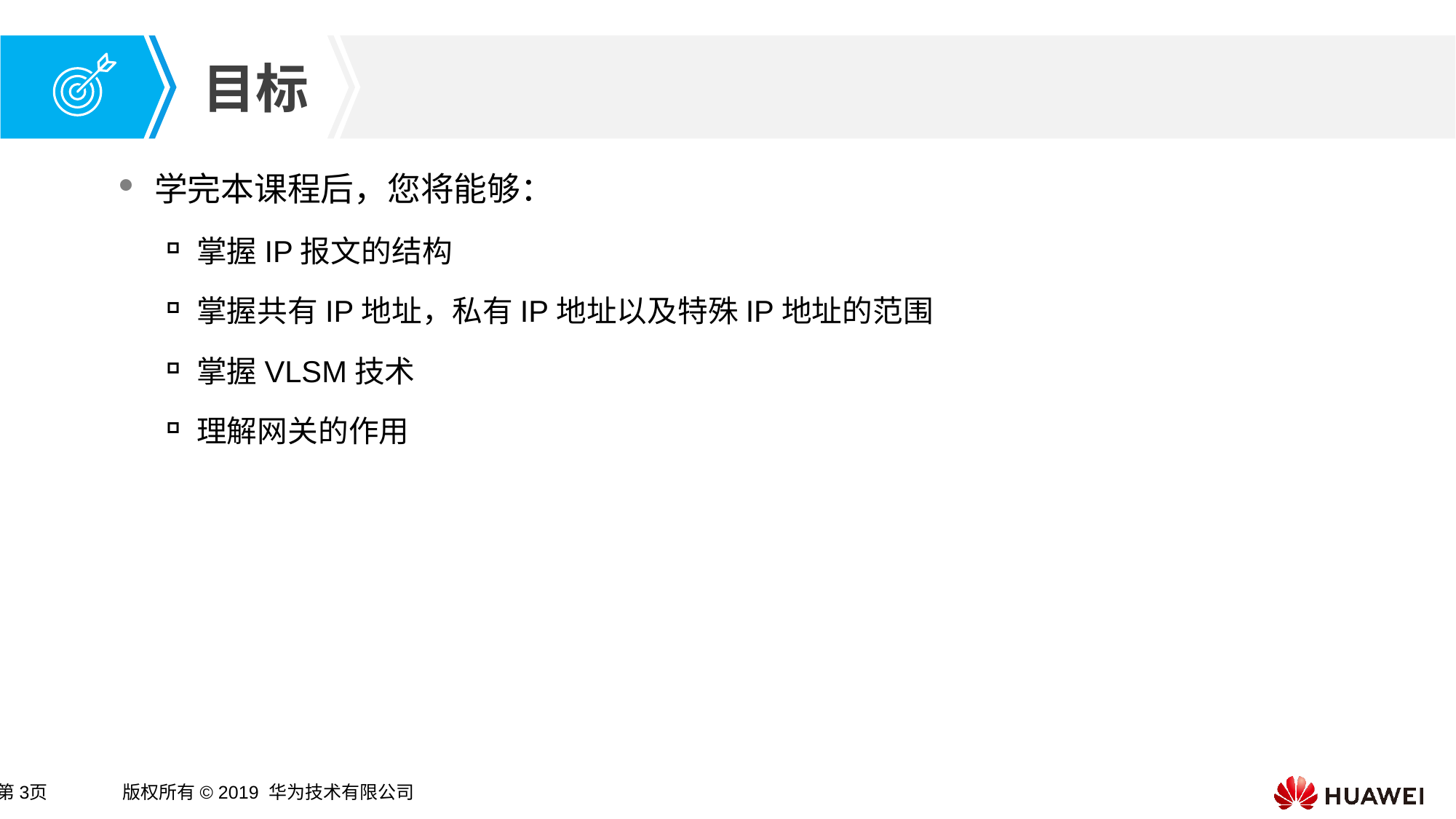

学完本课程后，您将能够：
掌握IP报文的结构
掌握共有IP地址，私有IP地址以及特殊IP地址的范围
掌握VLSM技术
理解网关的作用